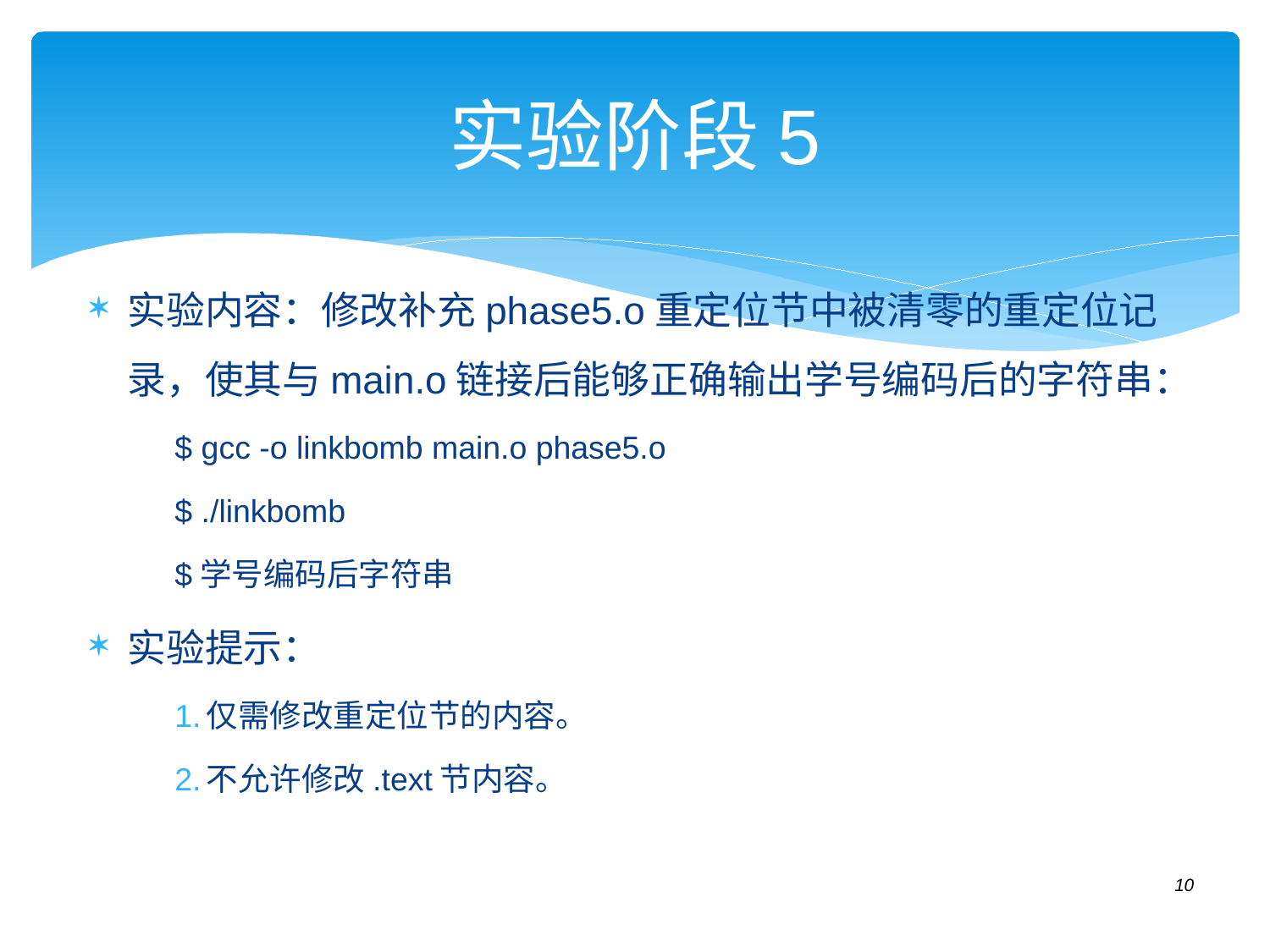

# 实验阶段5
实验内容：修改补充phase5.o重定位节中被清零的重定位记录，使其与main.o链接后能够正确输出学号编码后的字符串：
$ gcc -o linkbomb main.o phase5.o
$ ./linkbomb
$学号编码后字符串
实验提示：
仅需修改重定位节的内容。
不允许修改.text节内容。
10